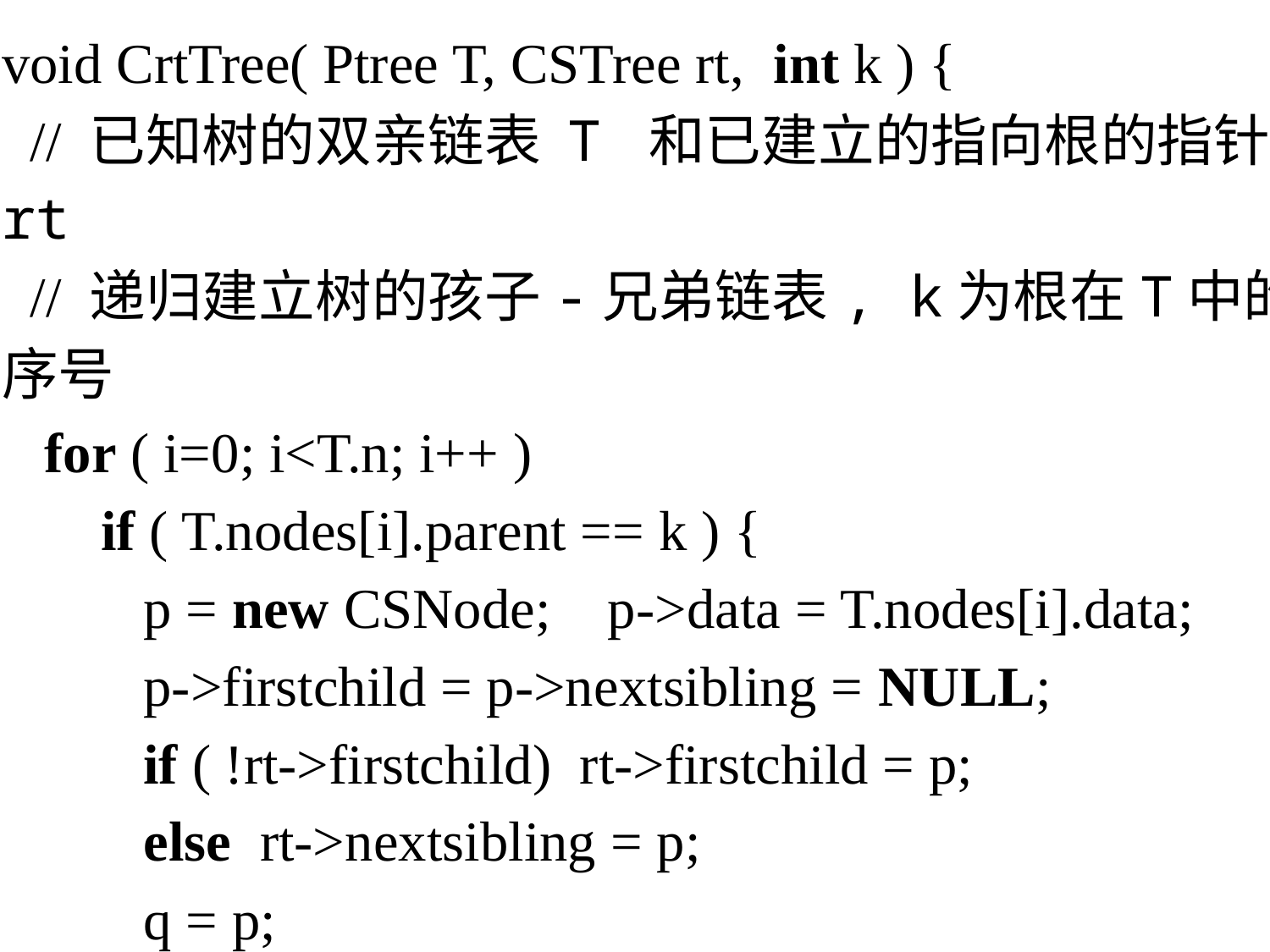

void CrtTree( Ptree T, CSTree rt,  int k ) {
  // 已知树的双亲链表 T 和已建立的指向根的指针rt
  // 递归建立树的孩子-兄弟链表, k为根在T中的序号
   for ( i=0; i<T.n; i++ )
       if ( T.nodes[i].parent == k ) {
          p = new CSNode;    p->data = T.nodes[i].data;
          p->firstchild = p->nextsibling = NULL;
          if ( !rt->firstchild)  rt->firstchild = p;
          else  rt->nextsibling = p;
          q = p;
       }//if
}//CrtTree